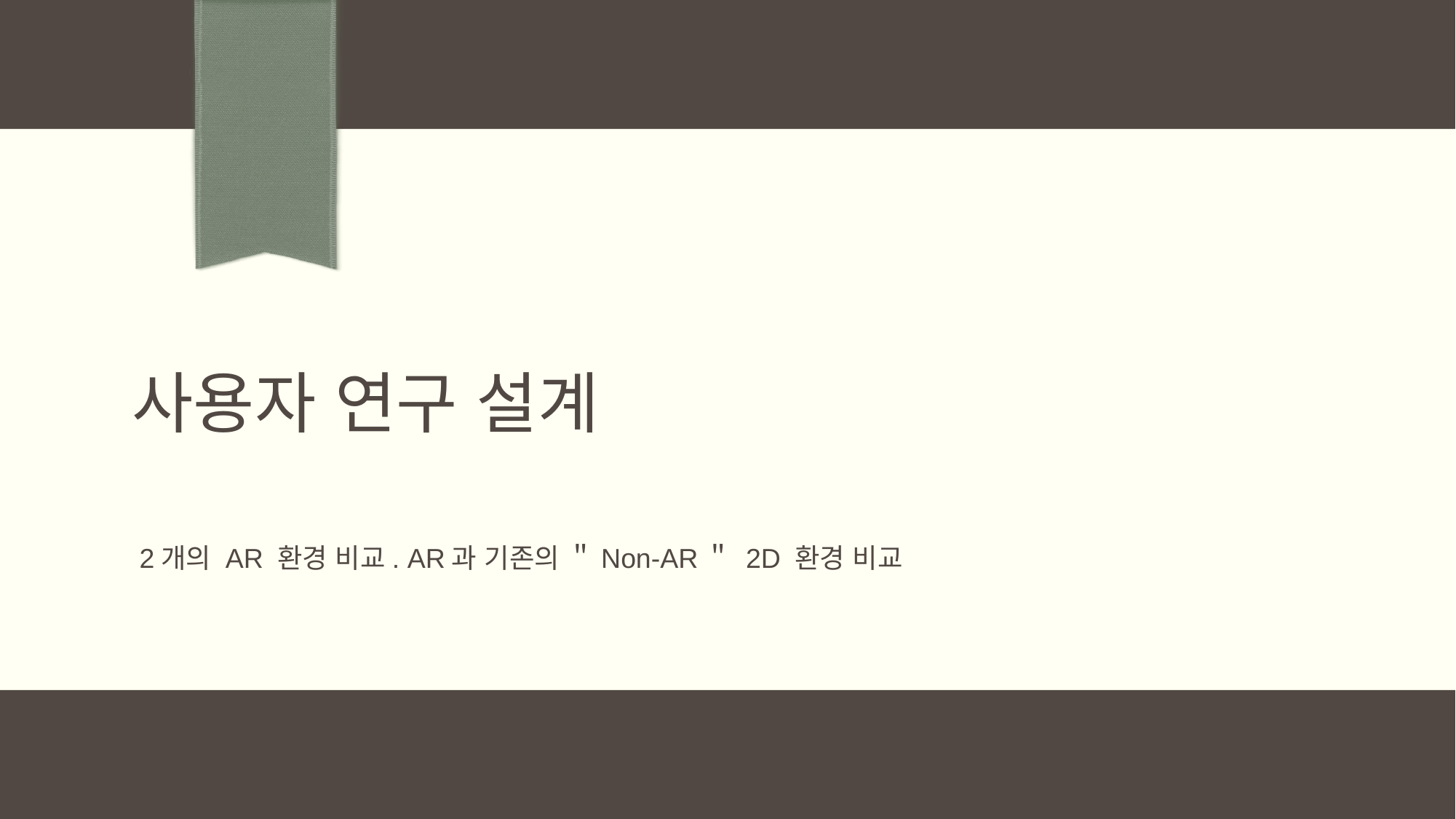

# 사용자 연구 설계
 2개의 AR 환경 비교. AR과 기존의 ＂Non-AR＂ 2D 환경 비교